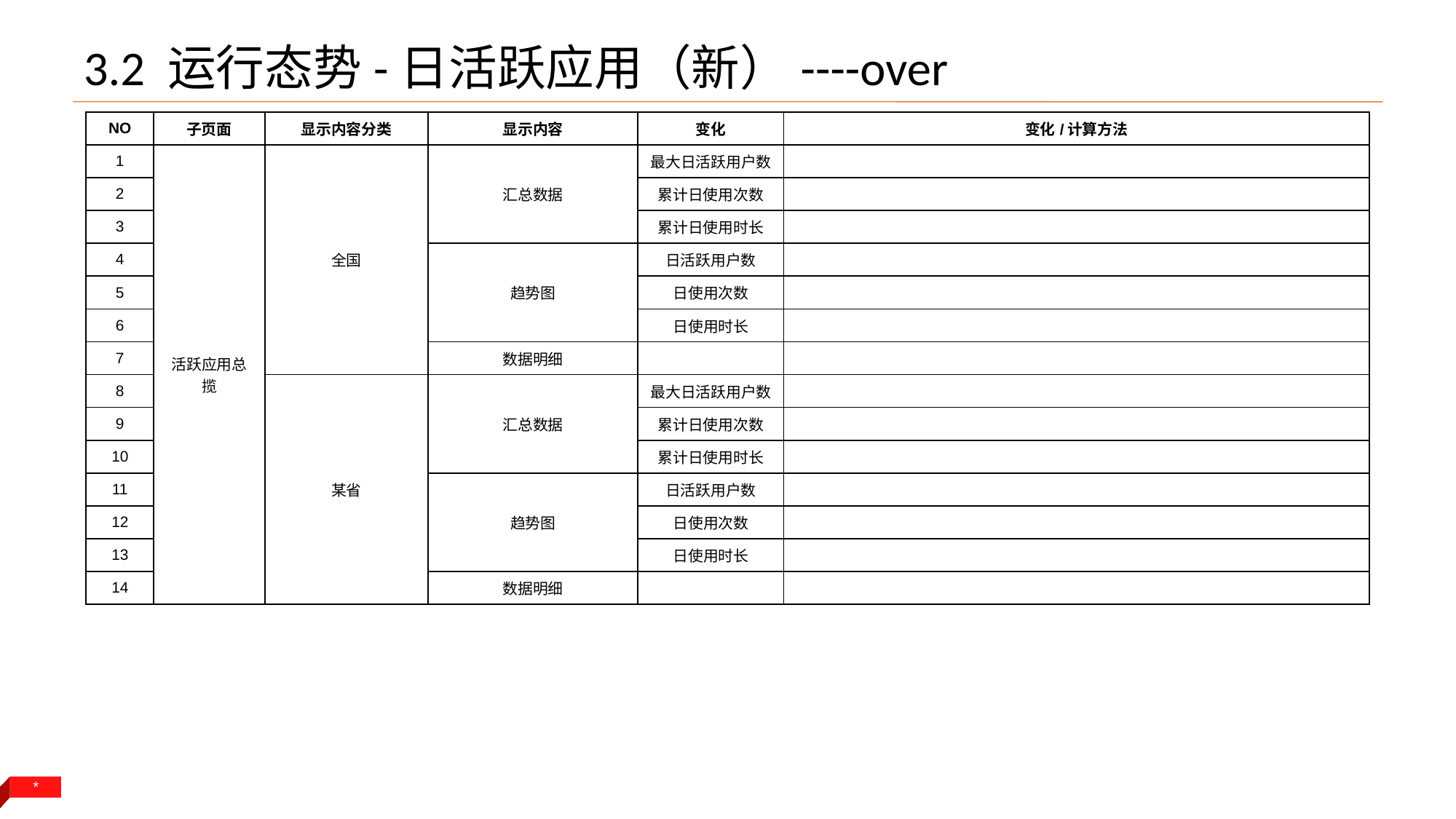

# 3.2 运行态势-日活跃应用（新）----over

| NO | 子页面 | 显示内容分类 | 显示内容 | 变化 | 变化/计算方法 |
| --- | --- | --- | --- | --- | --- |
| 1 | 活跃应用总揽 | 全国 | 汇总数据 | 最大日活跃用户数 |  |
| 2 |  |  |  | 累计日使用次数 |  |
| 3 |  |  |  | 累计日使用时长 |  |
| 4 |  |  | 趋势图 | 日活跃用户数 |  |
| 5 |  |  |  | 日使用次数 |  |
| 6 |  |  |  | 日使用时长 |  |
| 7 |  |  | 数据明细 |  |  |
| 8 |  | 某省 | 汇总数据 | 最大日活跃用户数 |  |
| 9 |  |  |  | 累计日使用次数 |  |
| 10 |  |  |  | 累计日使用时长 |  |
| 11 |  |  | 趋势图 | 日活跃用户数 |  |
| 12 |  |  |  | 日使用次数 |  |
| 13 |  |  |  | 日使用时长 |  |
| 14 |  |  | 数据明细 |  |  |
*